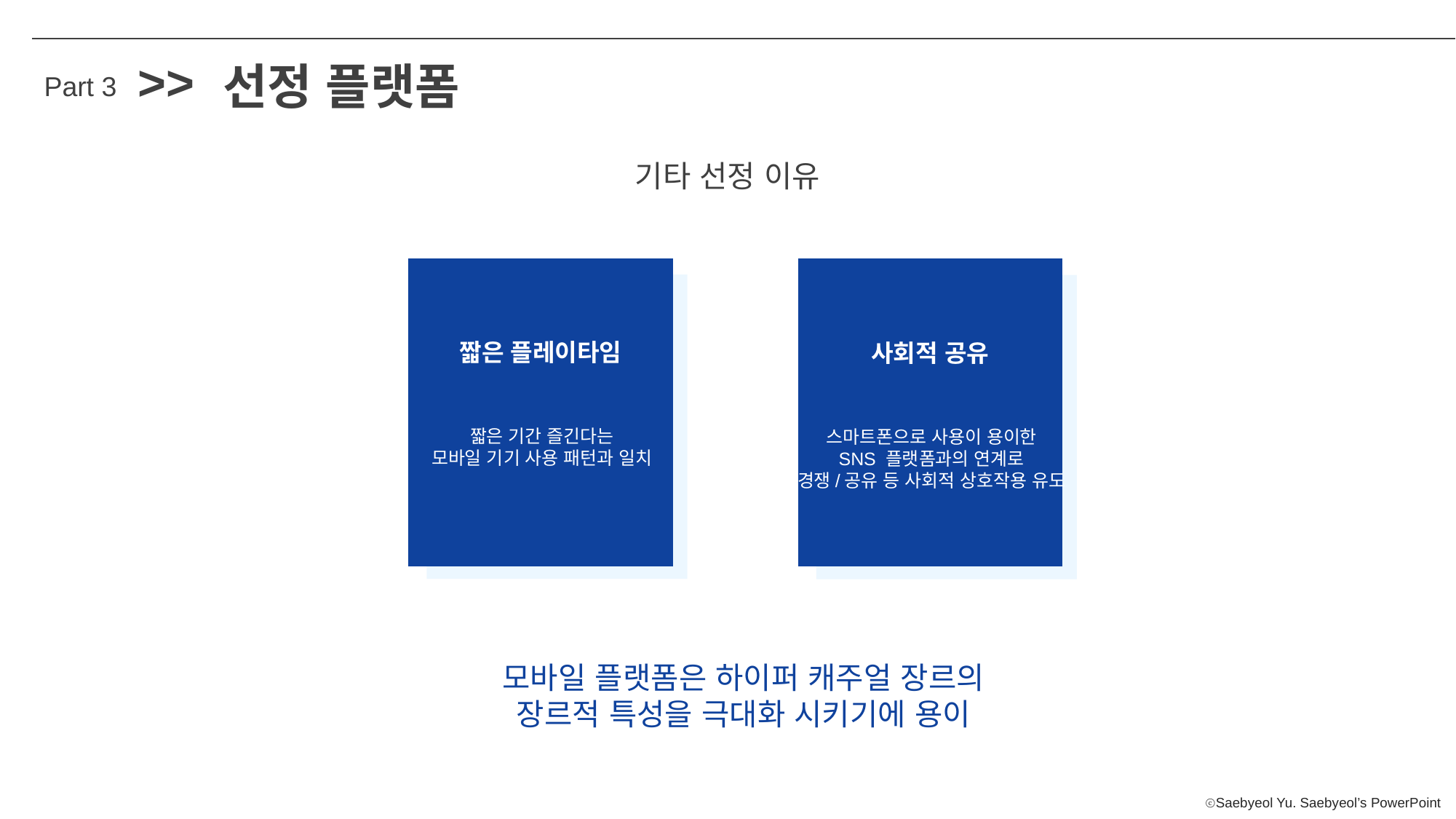

>>
선정 플랫폼
Part 3
기타 선정 이유

짧은 플레이타임
짧은 기간 즐긴다는
모바일 기기 사용 패턴과 일치

사회적 공유
스마트폰으로 사용이 용이한
SNS 플랫폼과의 연계로
경쟁/공유 등 사회적 상호작용 유도
모바일 플랫폼은 하이퍼 캐주얼 장르의
장르적 특성을 극대화 시키기에 용이